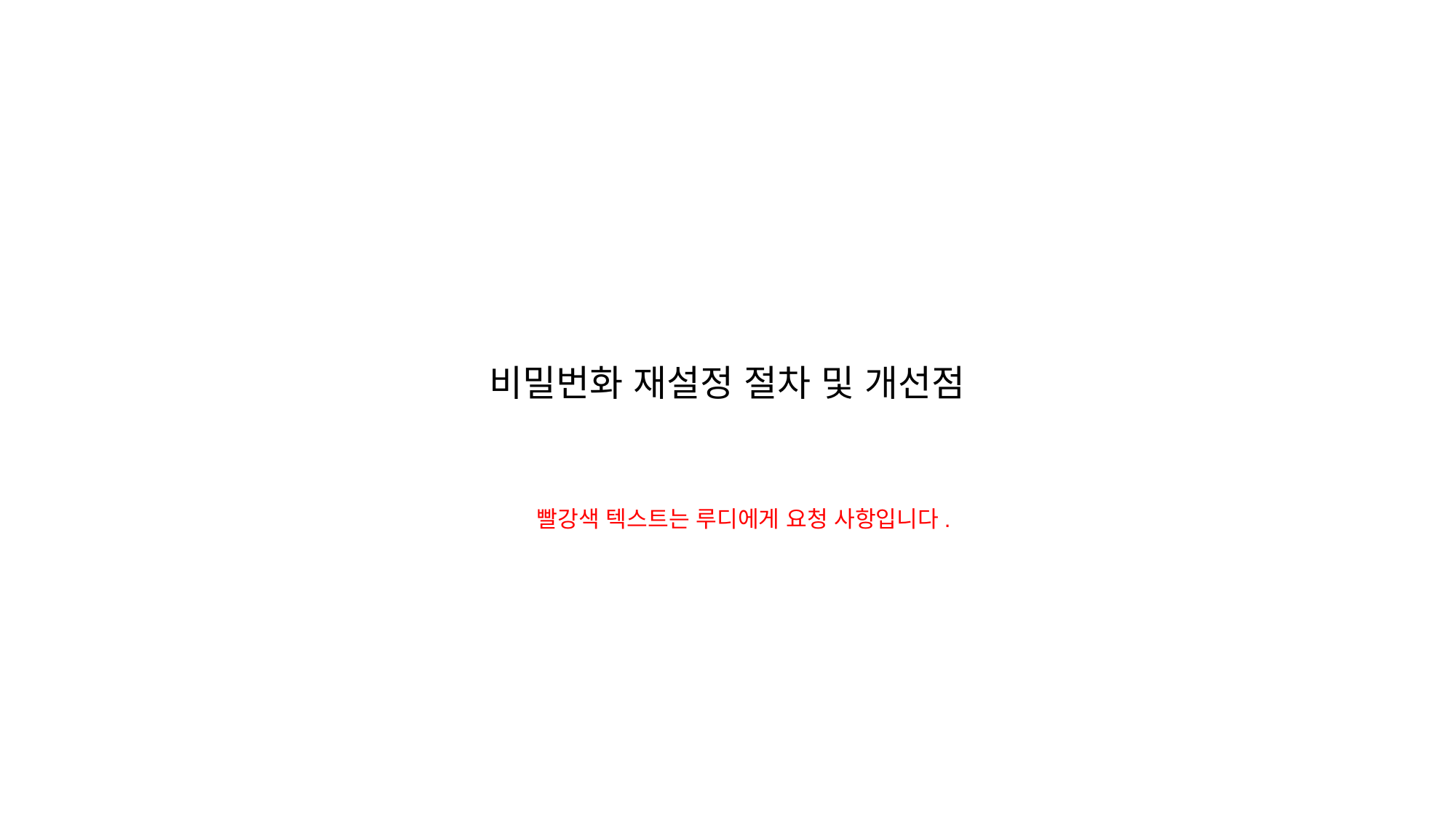

비밀번화 재설정 절차 및 개선점
빨강색 텍스트는 루디에게 요청 사항입니다.